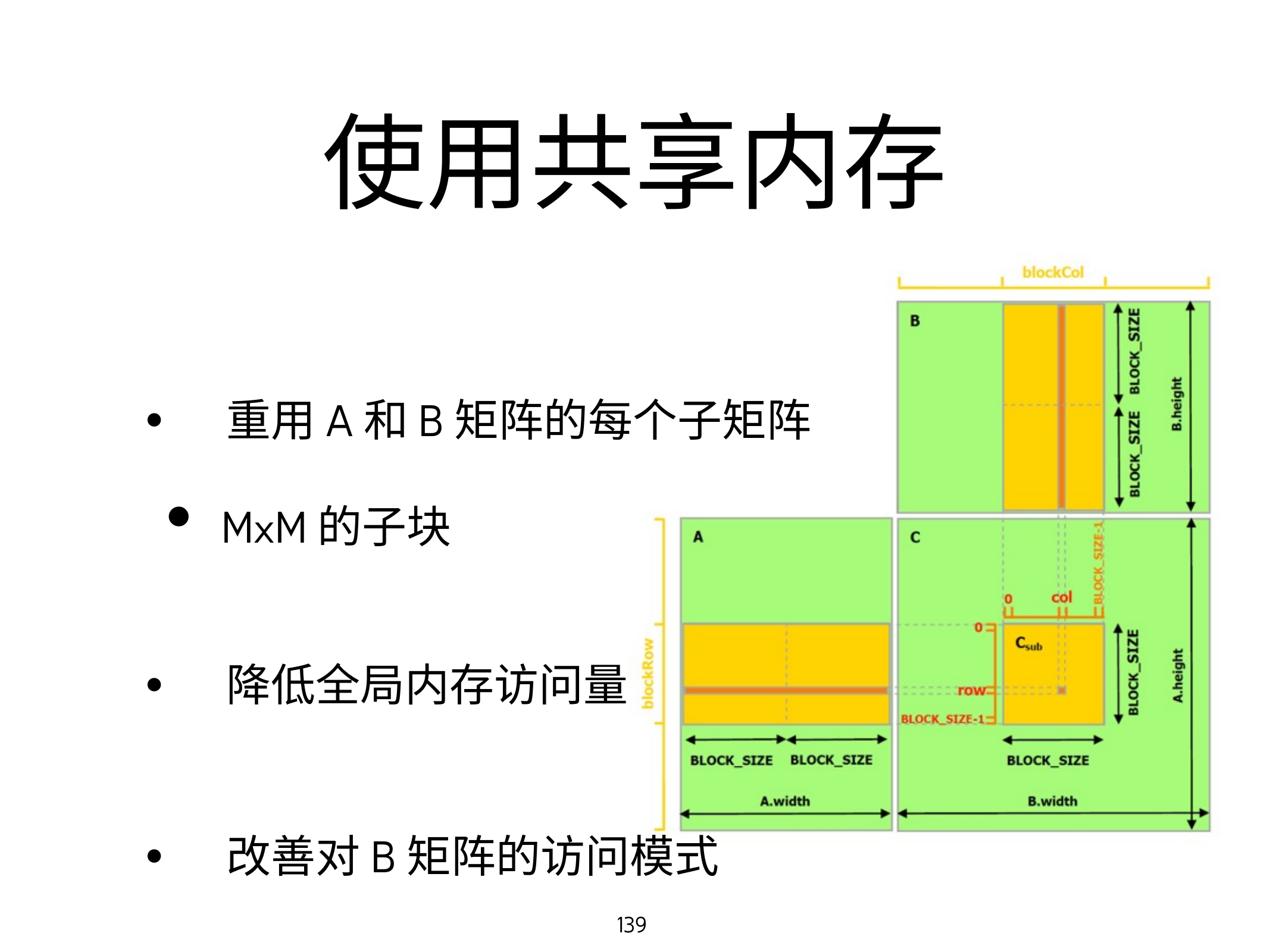

# 使用共享内存

• 重用A和B矩阵的每个子矩阵
MxM的子块
• 降低全局内存访问量
• 改善对B矩阵的访问模式
139